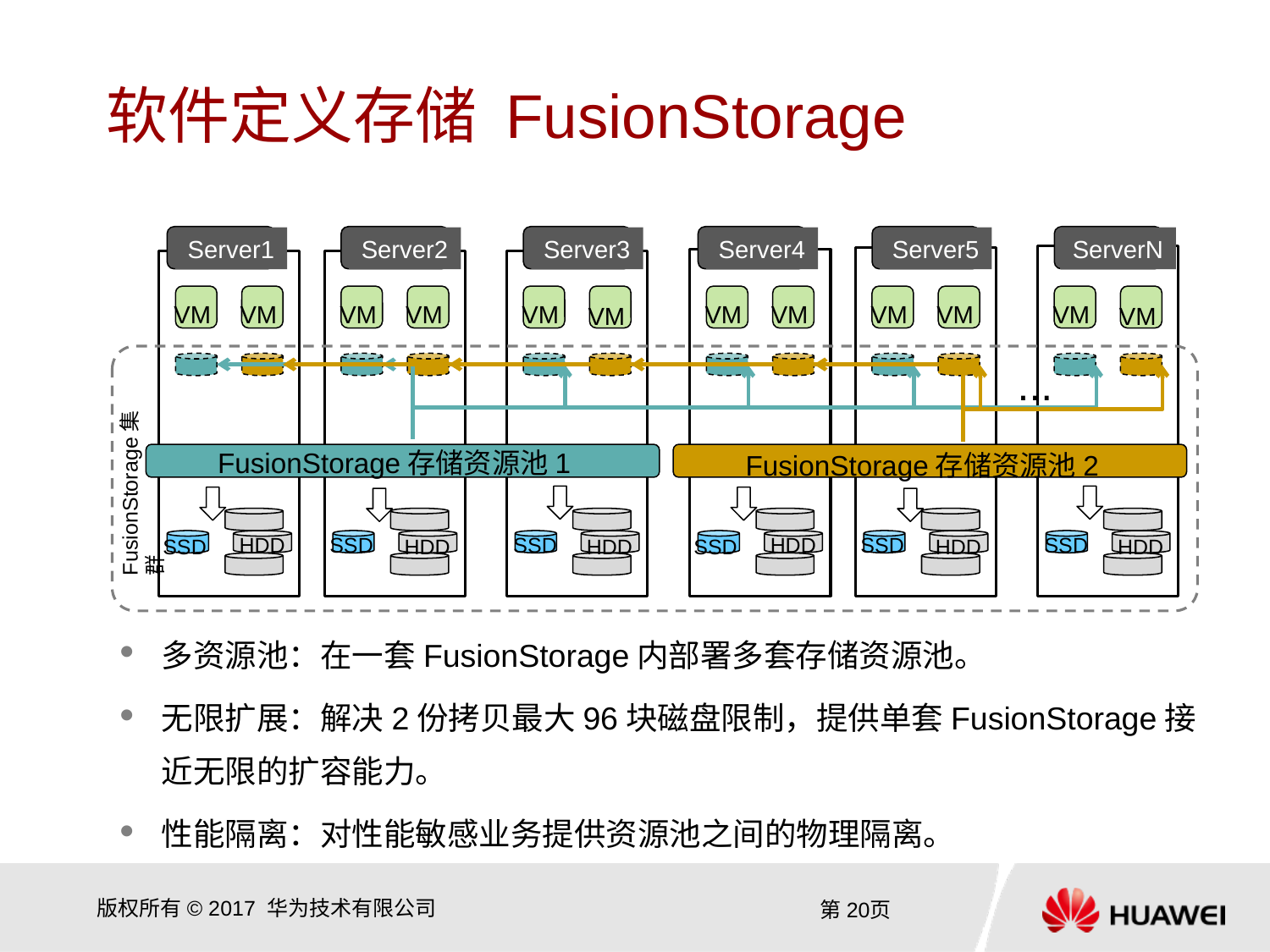

# 软件定义存储 FusionStorage

Server1
Server2
Server3
Server4
Server5
ServerN

VM
VM
VM
VM
VM
VM
VM
VM
VM
VM
VM
VM

...

FusionStorage存储资源池1
FusionStorage存储资源池2

FusionStorage集群

HDD
SSD
SSD
HDD
SSD
SSD
SSD
HDD
HDD
SSD
HDD
HDD

多资源池：在一套FusionStorage内部署多套存储资源池。
无限扩展：解决2份拷贝最大96块磁盘限制，提供单套FusionStorage接近无限的扩容能力。
性能隔离：对性能敏感业务提供资源池之间的物理隔离。